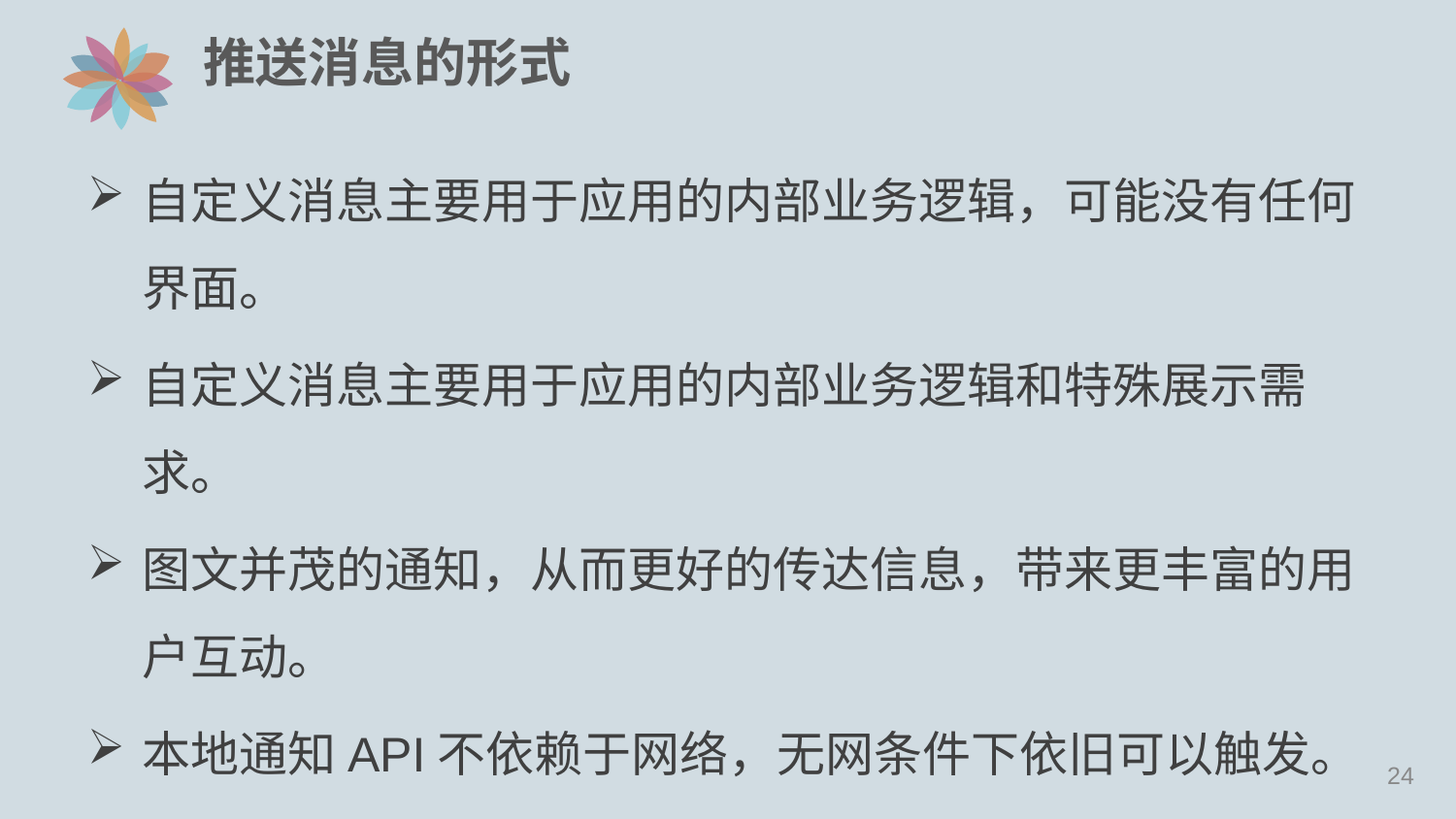

# 推送消息的形式
自定义消息主要用于应用的内部业务逻辑，可能没有任何界面。
自定义消息主要用于应用的内部业务逻辑和特殊展示需求。
图文并茂的通知，从而更好的传达信息，带来更丰富的用户互动。
本地通知API不依赖于网络，无网条件下依旧可以触发。

24